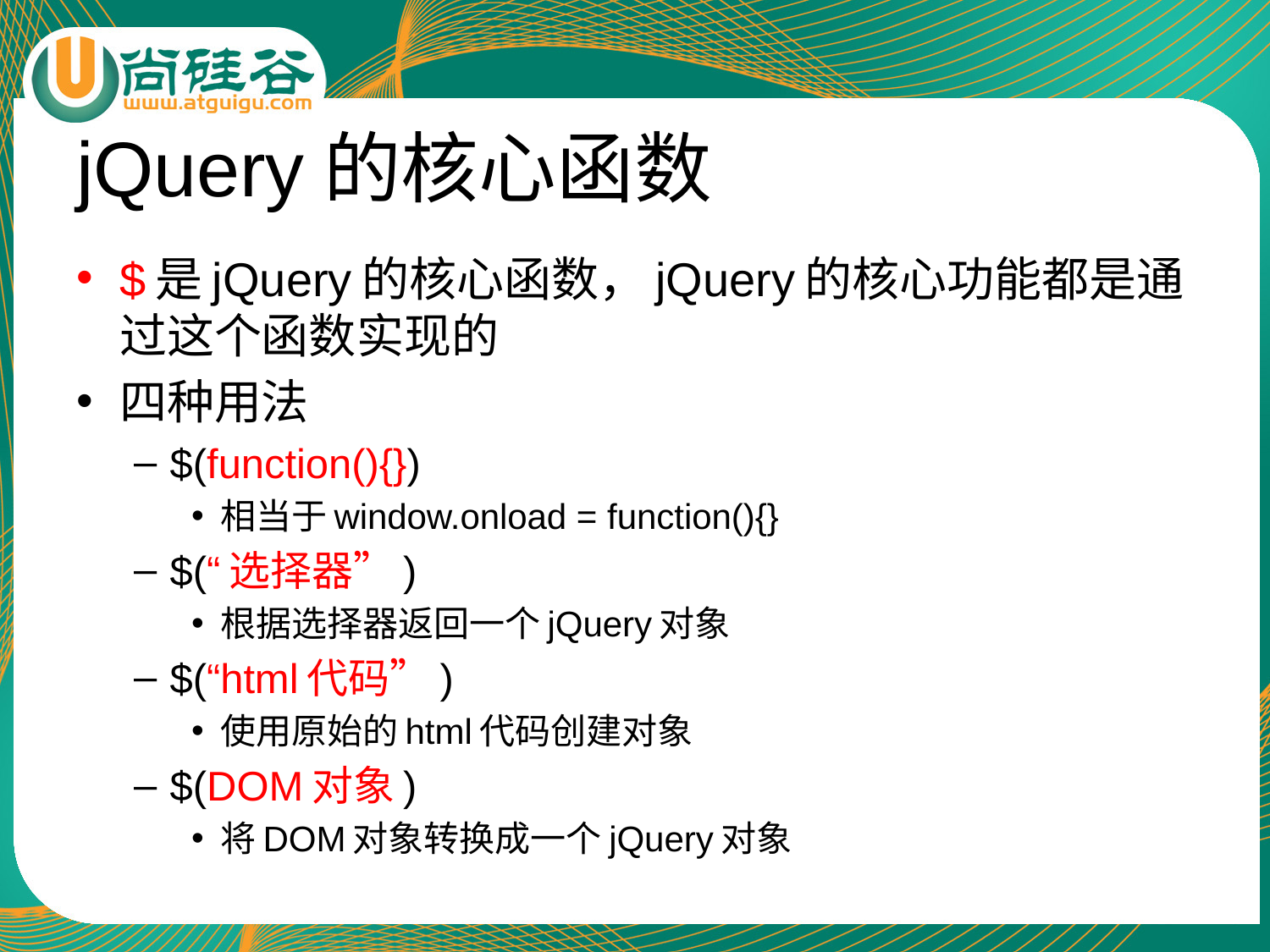

# jQuery的核心函数
$是jQuery的核心函数，jQuery的核心功能都是通过这个函数实现的
四种用法
$(function(){})
相当于window.onload = function(){}
$(“选择器”)
根据选择器返回一个jQuery对象
$(“html代码”)
使用原始的html代码创建对象
$(DOM对象)
将DOM对象转换成一个jQuery对象